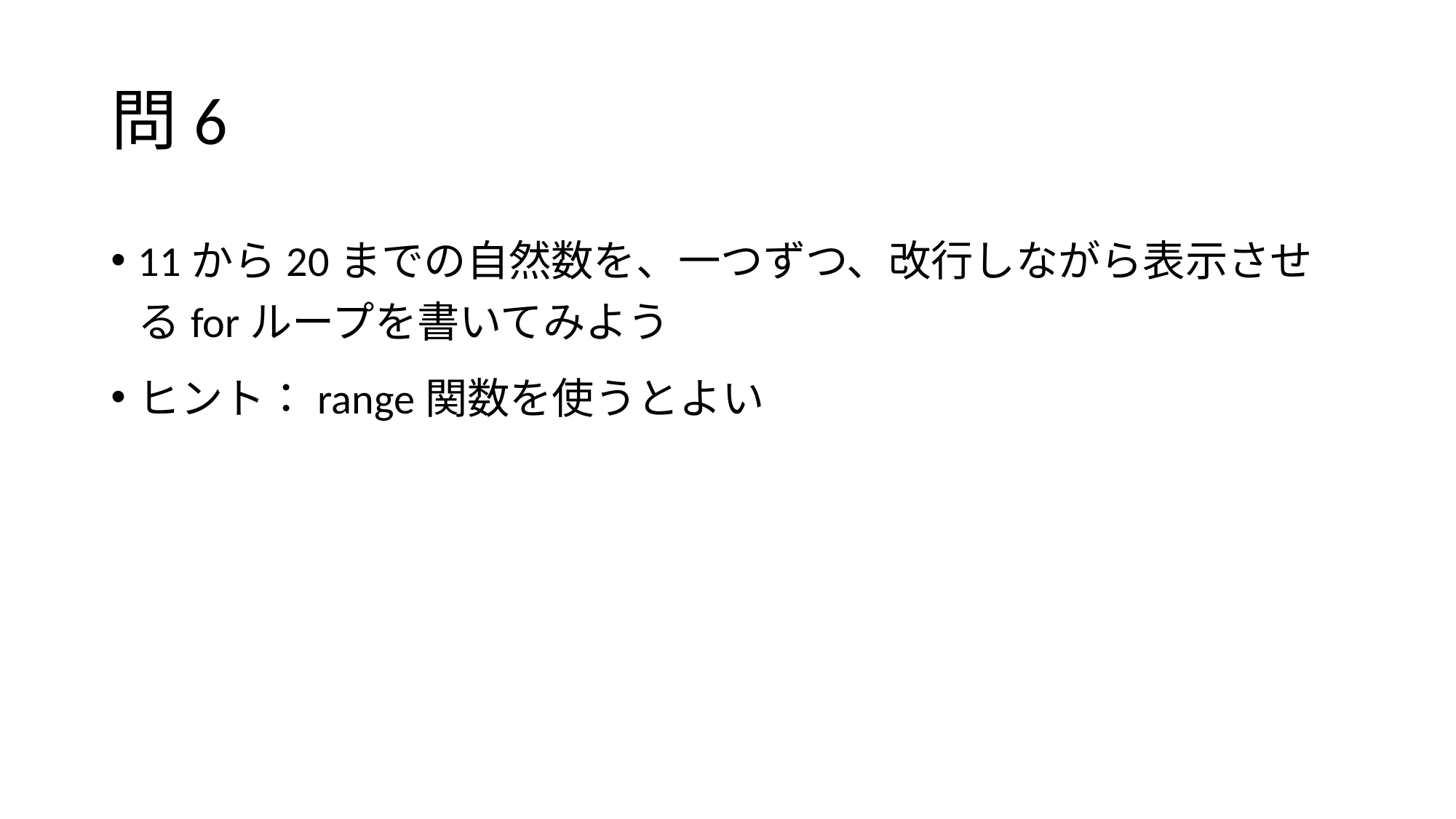

# 問6
11から20までの自然数を、一つずつ、改行しながら表示させるforループを書いてみよう
ヒント：range関数を使うとよい